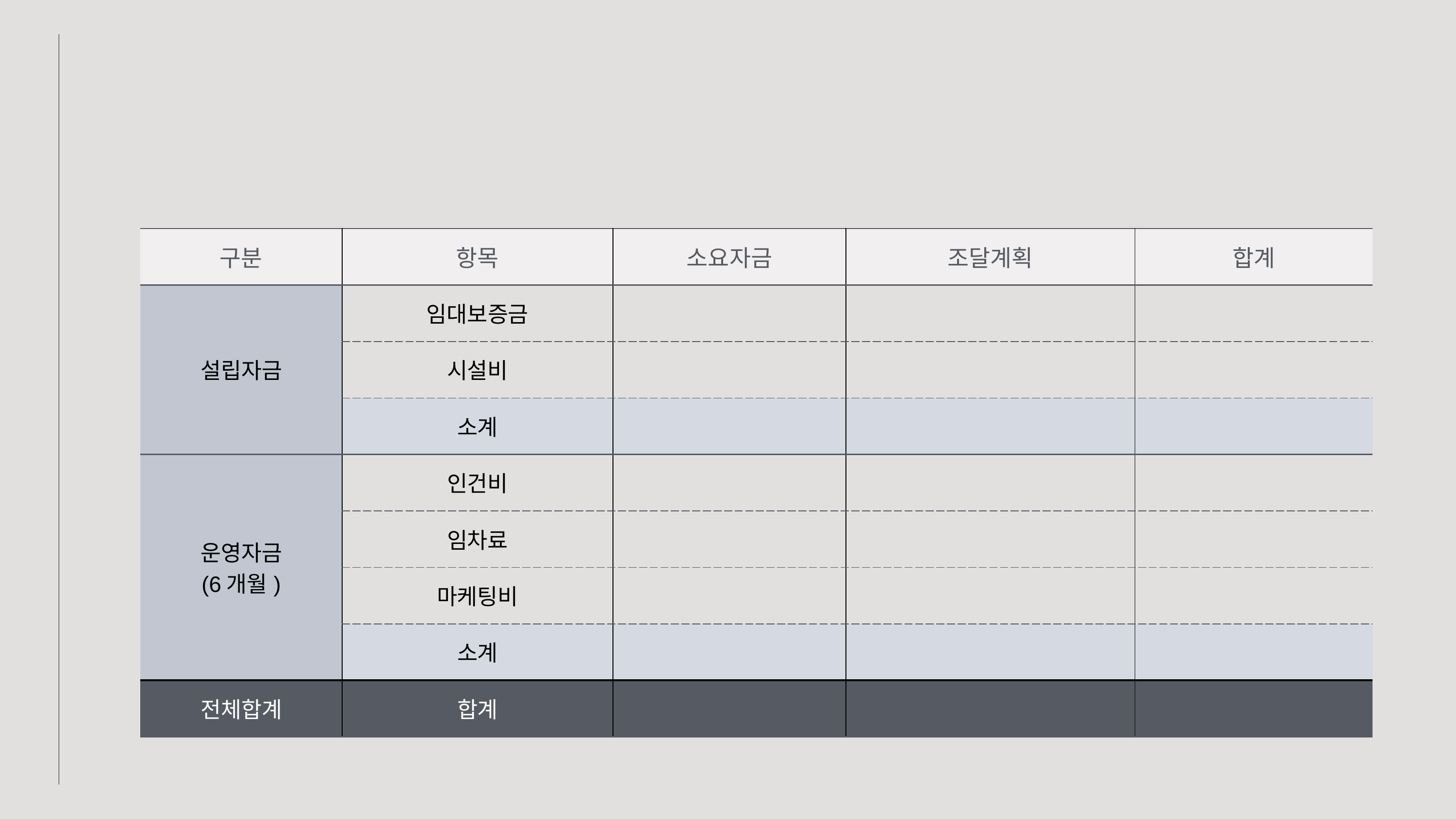

| 구분 | 항목 | 소요자금 | 조달계획 | 합계 |
| --- | --- | --- | --- | --- |
| 설립자금 | 임대보증금 |  |  |  |
| 설립자금 | 시설비 |  |  |  |
| 설립자금 | 소계 |  |  |  |
| 운영자금 (6개월) | 인건비 |  |  |  |
| 운영자금 (6개월) | 임차료 |  |  |  |
| 운영자금 (6개월) | 마케팅비 |  |  |  |
| 운영자금 (6개월) | 소계 |  |  |  |
| 전체합계 | 합계 |  |  |  |